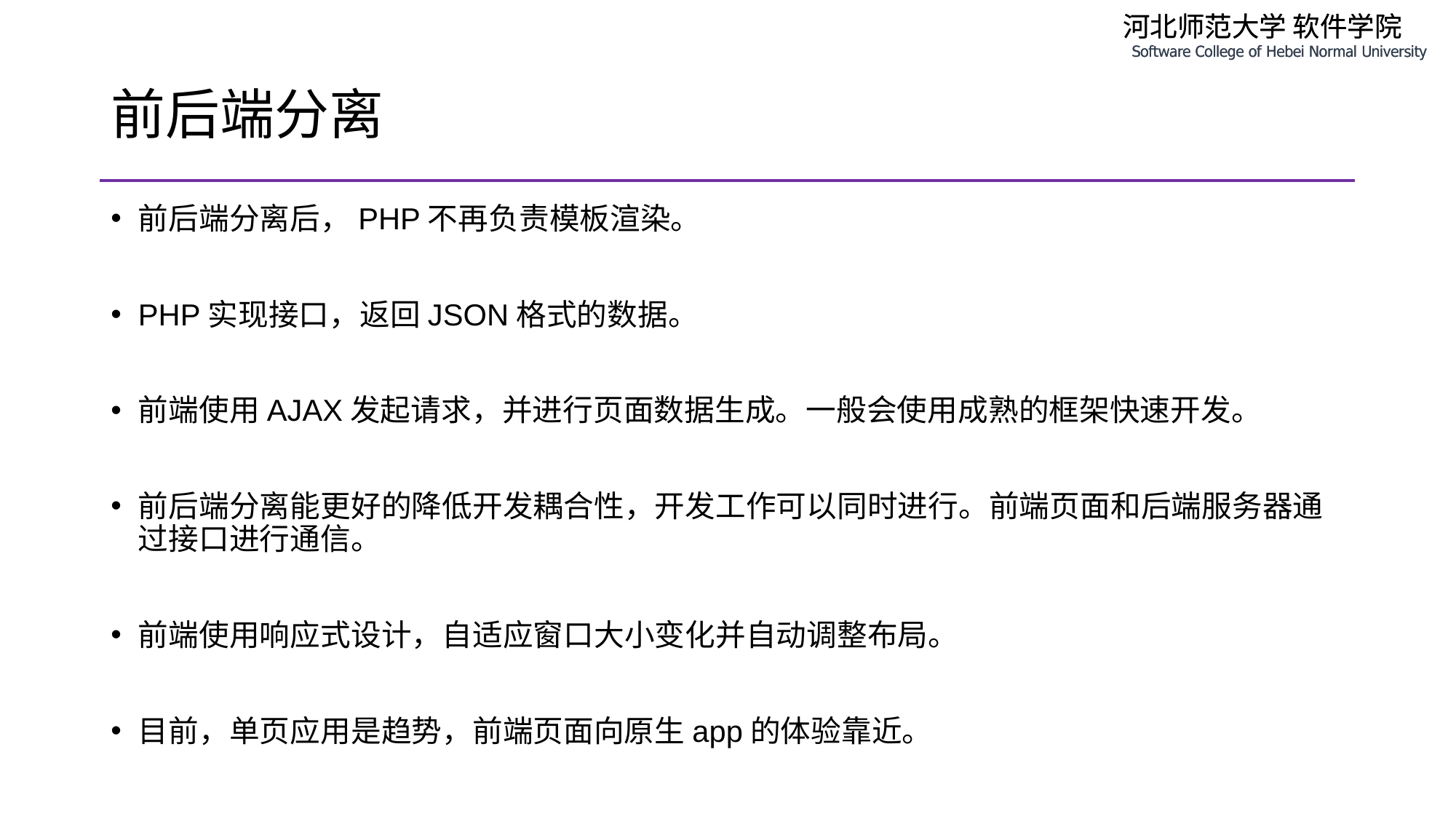

# 前后端分离
前后端分离后，PHP不再负责模板渲染。

PHP实现接口，返回JSON格式的数据。

前端使用AJAX发起请求，并进行页面数据生成。一般会使用成熟的框架快速开发。

前后端分离能更好的降低开发耦合性，开发工作可以同时进行。前端页面和后端服务器通过接口进行通信。

前端使用响应式设计，自适应窗口大小变化并自动调整布局。

目前，单页应用是趋势，前端页面向原生app的体验靠近。